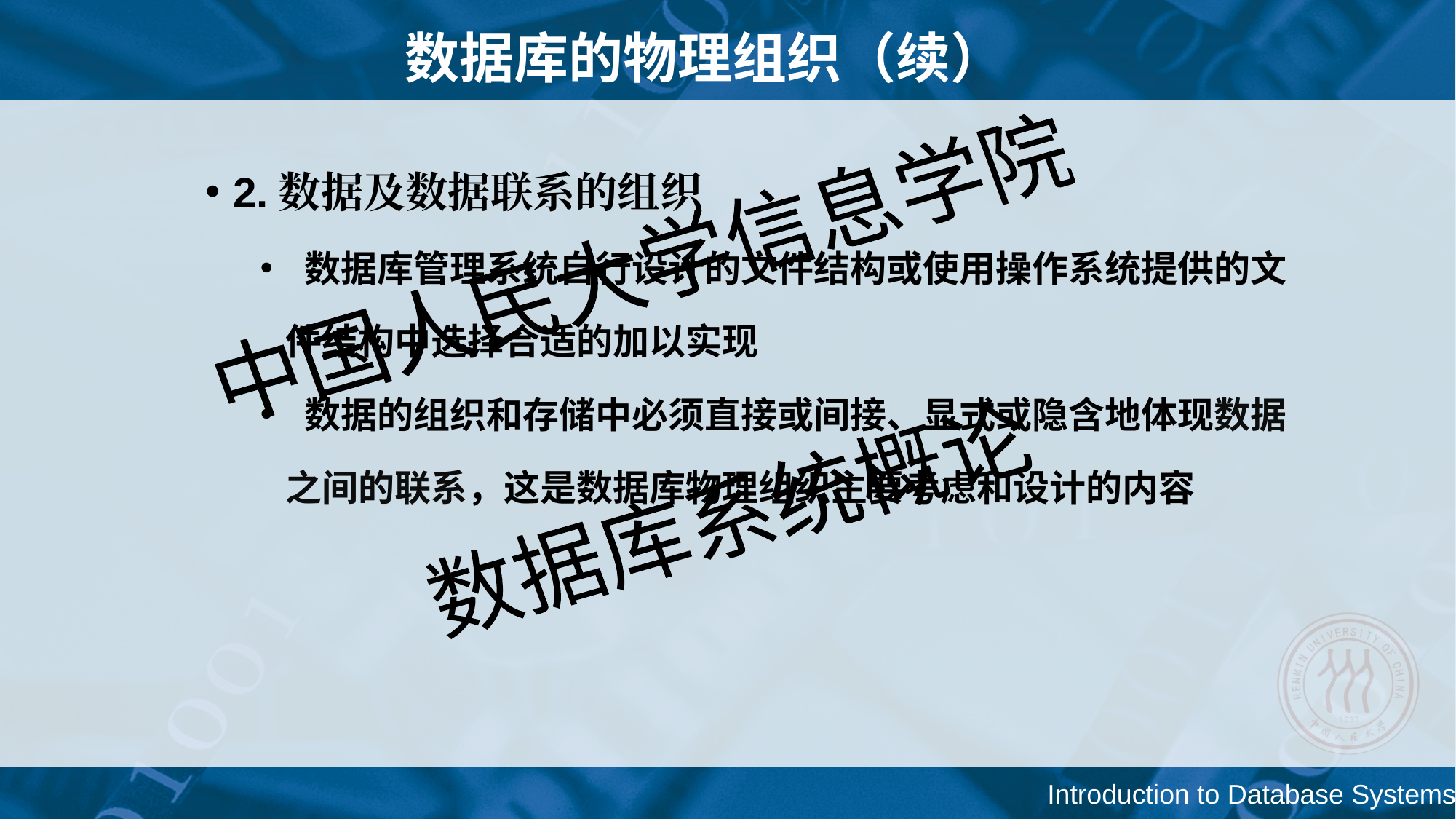

数据库的物理组织（续）
2.数据及数据联系的组织
 数据库管理系统自行设计的文件结构或使用操作系统提供的文
  件结构中选择合适的加以实现
 数据的组织和存储中必须直接或间接、显式或隐含地体现数据
  之间的联系，这是数据库物理组织主要考虑和设计的内容